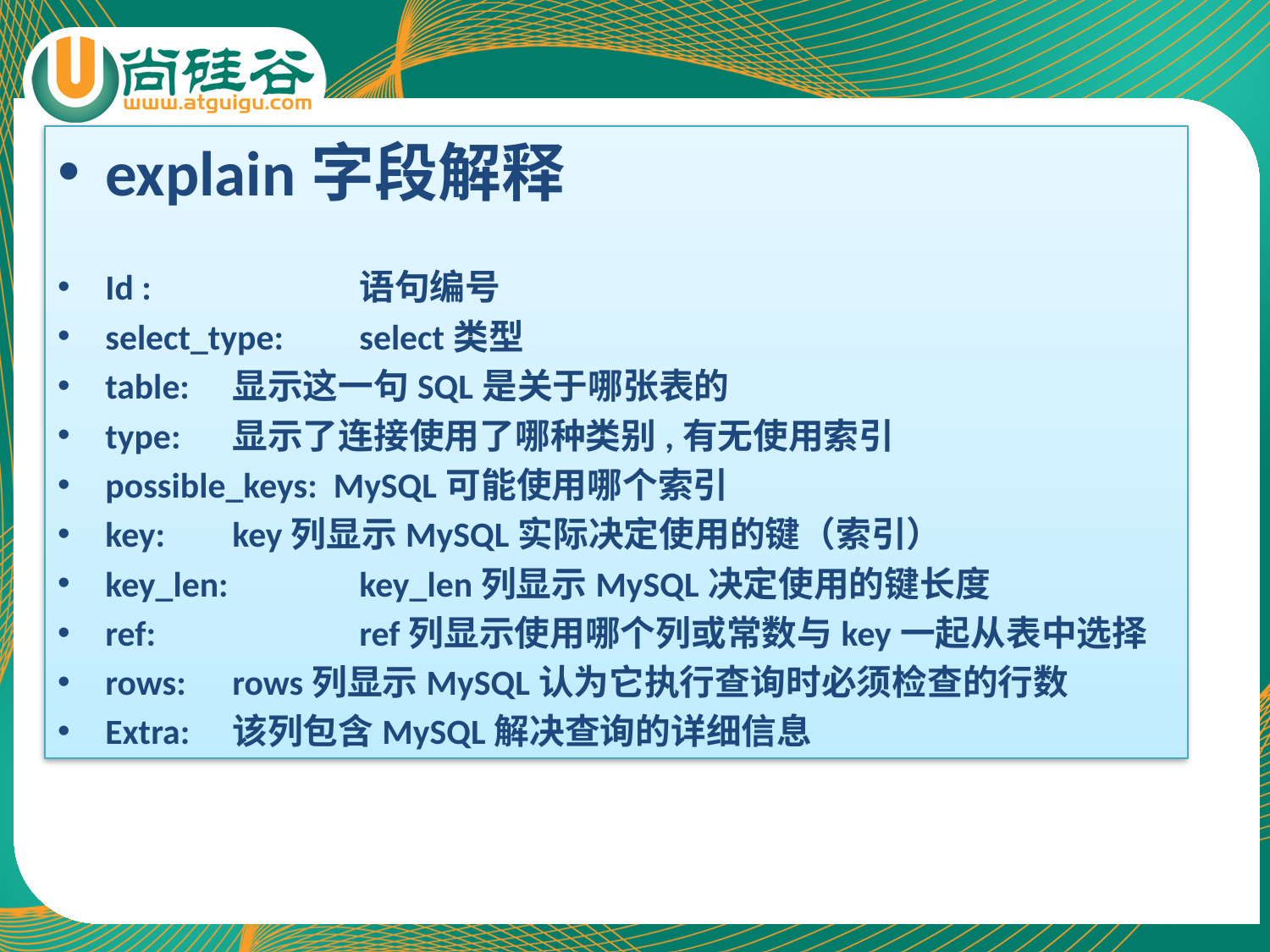

explain字段解释

Id : 		语句编号
select_type: 	select类型
table:   	显示这一句SQL是关于哪张表的
type:    	显示了连接使用了哪种类别,有无使用索引
possible_keys:  MySQL可能使用哪个索引
key:   	key列显示MySQL实际决定使用的键（索引）
key_len: 	key_len列显示MySQL决定使用的键长度
ref: 		ref列显示使用哪个列或常数与key一起从表中选择
rows: 	rows列显示MySQL认为它执行查询时必须检查的行数
Extra: 	该列包含MySQL解决查询的详细信息